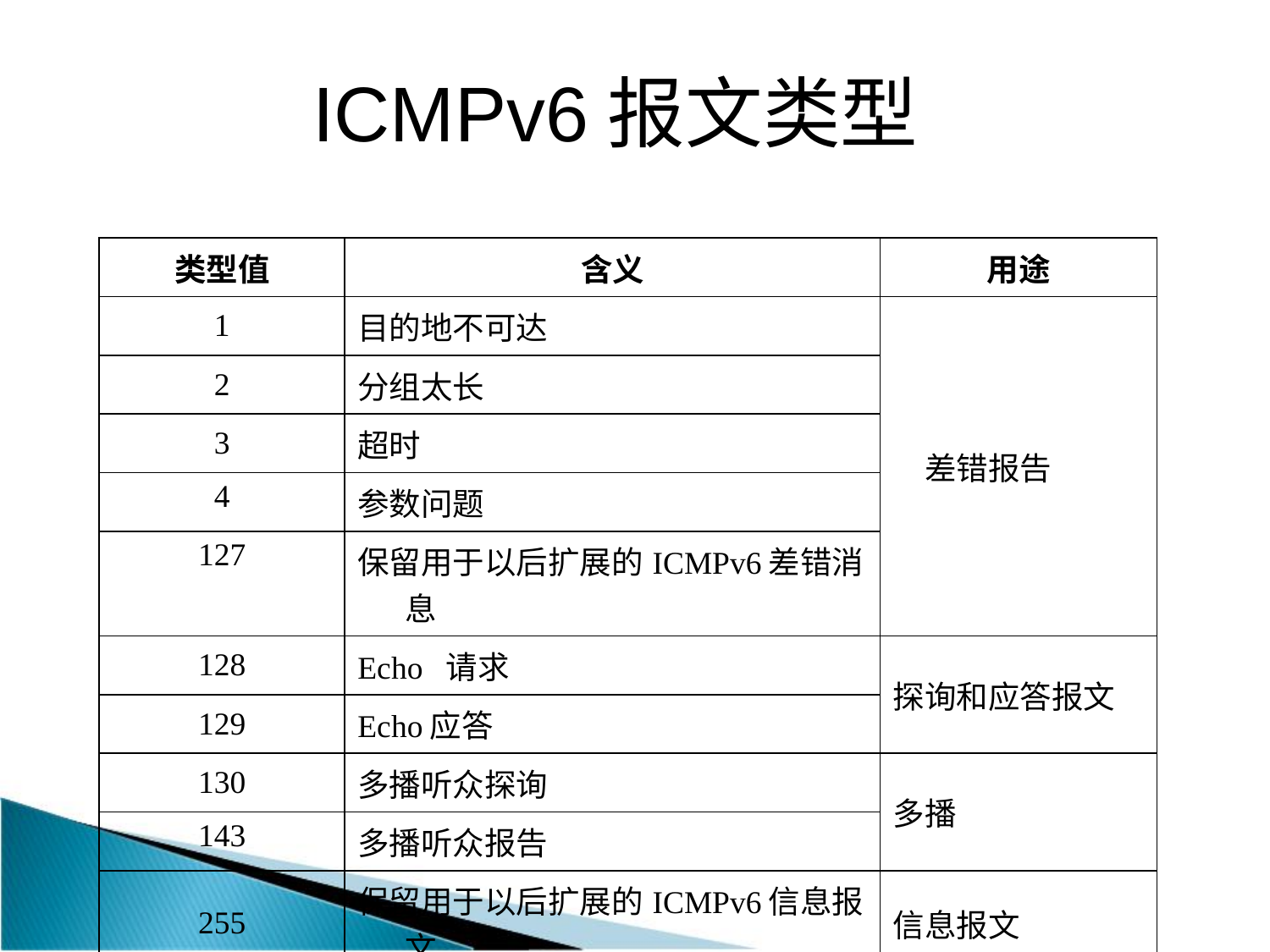

# ICMPv6报文类型
| 类型值 | 含义 | 用途 |
| --- | --- | --- |
| 1 | 目的地不可达 | 差错报告 |
| 2 | 分组太长 |  |
| 3 | 超时 |  |
| 4 | 参数问题 |  |
| 127 | 保留用于以后扩展的ICMPv6差错消息 |  |
| 128 | Echo 请求 | 探询和应答报文 |
| 129 | Echo应答 |  |
| 130 | 多播听众探询 | 多播 |
| 143 | 多播听众报告 |  |
| 255 | 保留用于以后扩展的ICMPv6信息报文 | 信息报文 |